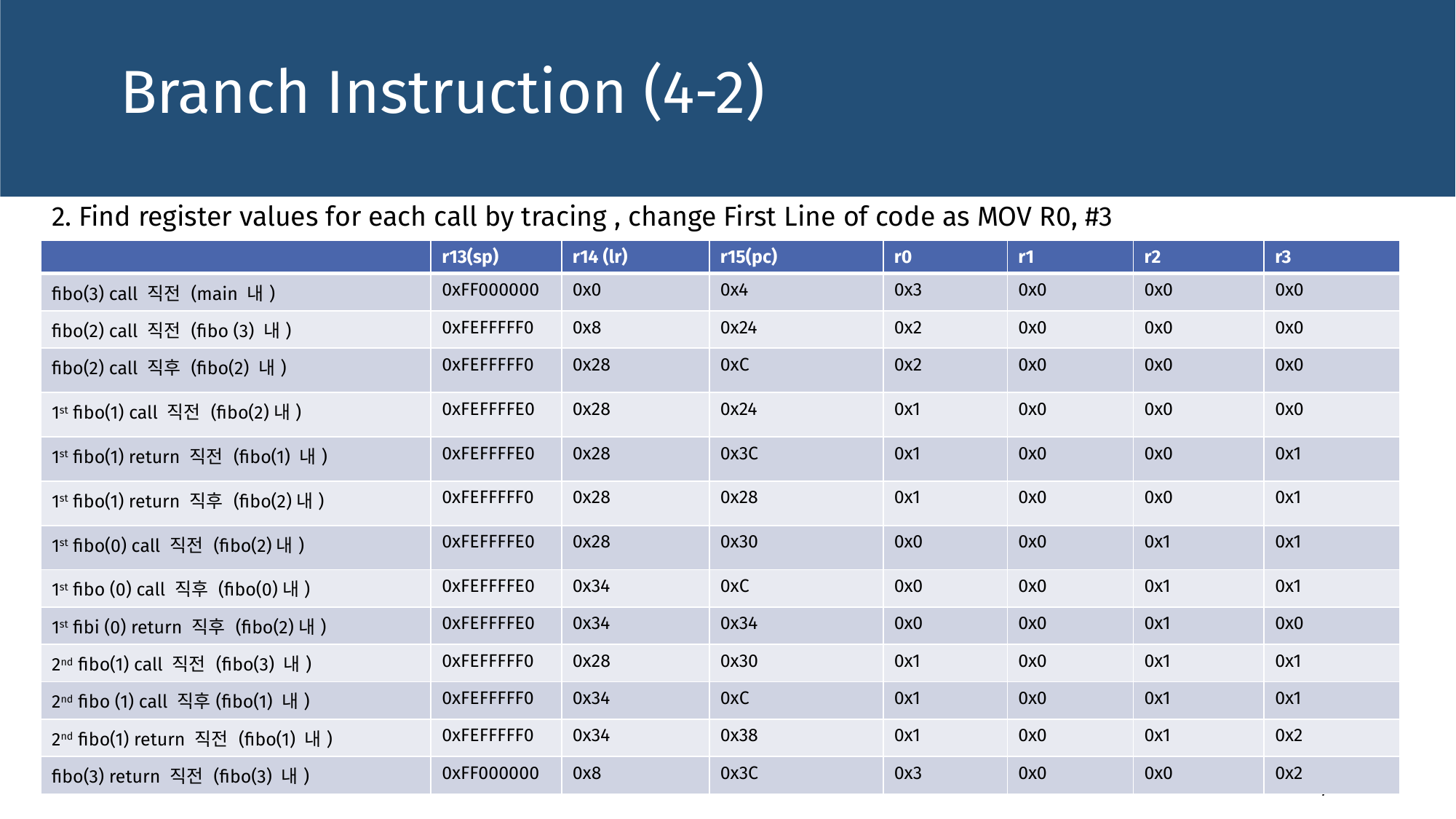

# Branch Instruction (4-2)
2. Find register values for each call by tracing , change First Line of code as MOV R0, #3

|  | r13(sp) | r14 (lr) | r15(pc) | r0 | r1 | r2 | r3 |
| --- | --- | --- | --- | --- | --- | --- | --- |
| fibo(3) call 직전 (main 내) | 0xFF000000 | 0x0 | 0x4 | 0x3 | 0x0 | 0x0 | 0x0 |
| fibo(2) call 직전 (fibo (3) 내) | 0xFEFFFFF0 | 0x8 | 0x24 | 0x2 | 0x0 | 0x0 | 0x0 |
| fibo(2) call 직후 (fibo(2) 내) | 0xFEFFFFF0 | 0x28 | 0xC | 0x2 | 0x0 | 0x0 | 0x0 |
| 1st fibo(1) call 직전 (fibo(2)내) | 0xFEFFFFE0 | 0x28 | 0x24 | 0x1 | 0x0 | 0x0 | 0x0 |
| 1st fibo(1) return 직전 (fibo(1) 내) | 0xFEFFFFE0 | 0x28 | 0x3C | 0x1 | 0x0 | 0x0 | 0x1 |
| 1st fibo(1) return 직후 (fibo(2)내) | 0xFEFFFFF0 | 0x28 | 0x28 | 0x1 | 0x0 | 0x0 | 0x1 |
| 1st fibo(0) call 직전 (fibo(2)내) | 0xFEFFFFE0 | 0x28 | 0x30 | 0x0 | 0x0 | 0x1 | 0x1 |
| 1st fibo (0) call 직후 (fibo(0)내) | 0xFEFFFFE0 | 0x34 | 0xC | 0x0 | 0x0 | 0x1 | 0x1 |
| 1st fibi (0) return 직후 (fibo(2)내) | 0xFEFFFFE0 | 0x34 | 0x34 | 0x0 | 0x0 | 0x1 | 0x0 |
| 2nd fibo(1) call 직전 (fibo(3) 내) | 0xFEFFFFF0 | 0x28 | 0x30 | 0x1 | 0x0 | 0x1 | 0x1 |
| 2nd fibo (1) call 직후(fibo(1) 내) | 0xFEFFFFF0 | 0x34 | 0xC | 0x1 | 0x0 | 0x1 | 0x1 |
| 2nd fibo(1) return 직전 (fibo(1) 내) | 0xFEFFFFF0 | 0x34 | 0x38 | 0x1 | 0x0 | 0x1 | 0x2 |
| fibo(3) return 직전 (fibo(3) 내) | 0xFF000000 | 0x8 | 0x3C | 0x3 | 0x0 | 0x0 | 0x2 |
7